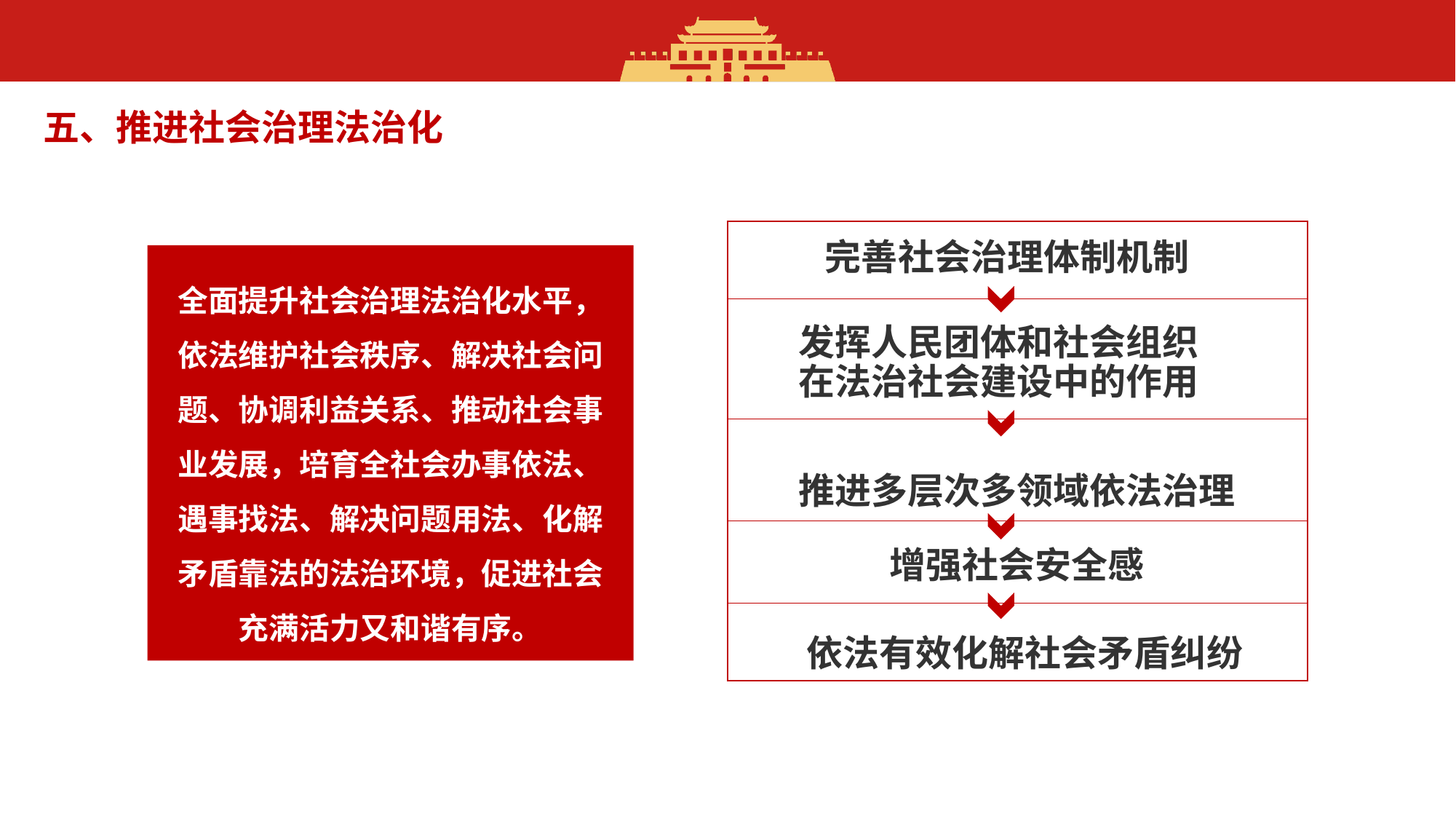

完善社会治理体制机制
发挥人民团体和社会组织在法治社会建设中的作用
推进多层次多领域依法治理
增强社会安全感
依法有效化解社会矛盾纠纷

全面提升社会治理法治化水平，依法维护社会秩序、解决社会问题、协调利益关系、推动社会事业发展，培育全社会办事依法、遇事找法、解决问题用法、化解矛盾靠法的法治环境，促进社会充满活力又和谐有序。